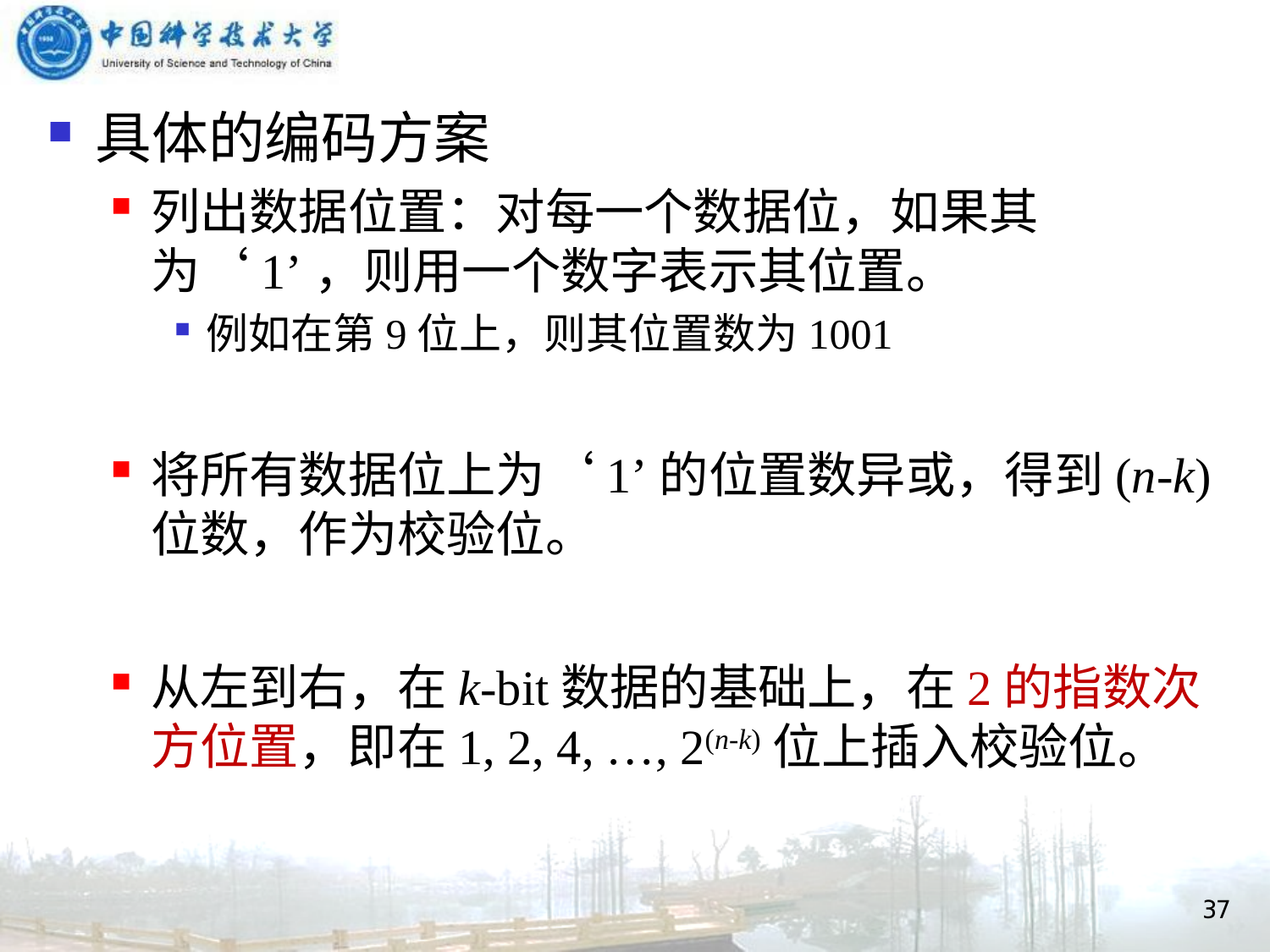

具体的编码方案
列出数据位置：对每一个数据位，如果其为‘1’，则用一个数字表示其位置。
例如在第9位上，则其位置数为1001

将所有数据位上为‘1’的位置数异或，得到(n-k)位数，作为校验位。

从左到右，在k-bit数据的基础上，在2的指数次方位置，即在1, 2, 4, …, 2(n-k)位上插入校验位。

37